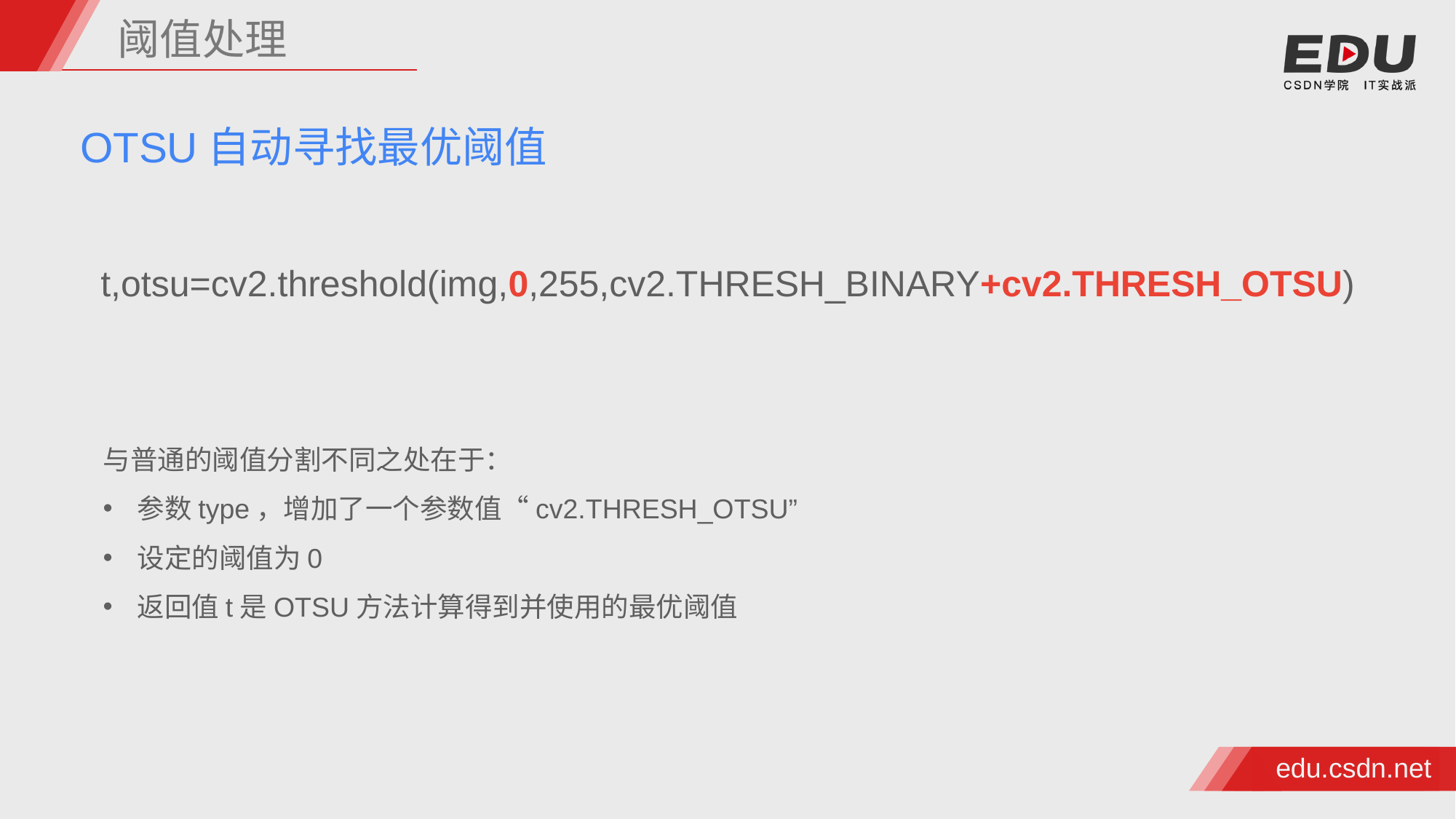

阈值处理

OTSU自动寻找最优阈值
t,otsu=cv2.threshold(img,0,255,cv2.THRESH_BINARY+cv2.THRESH_OTSU)
与普通的阈值分割不同之处在于：
参数type，增加了一个参数值“cv2.THRESH_OTSU”
设定的阈值为0
返回值t是OTSU方法计算得到并使用的最优阈值